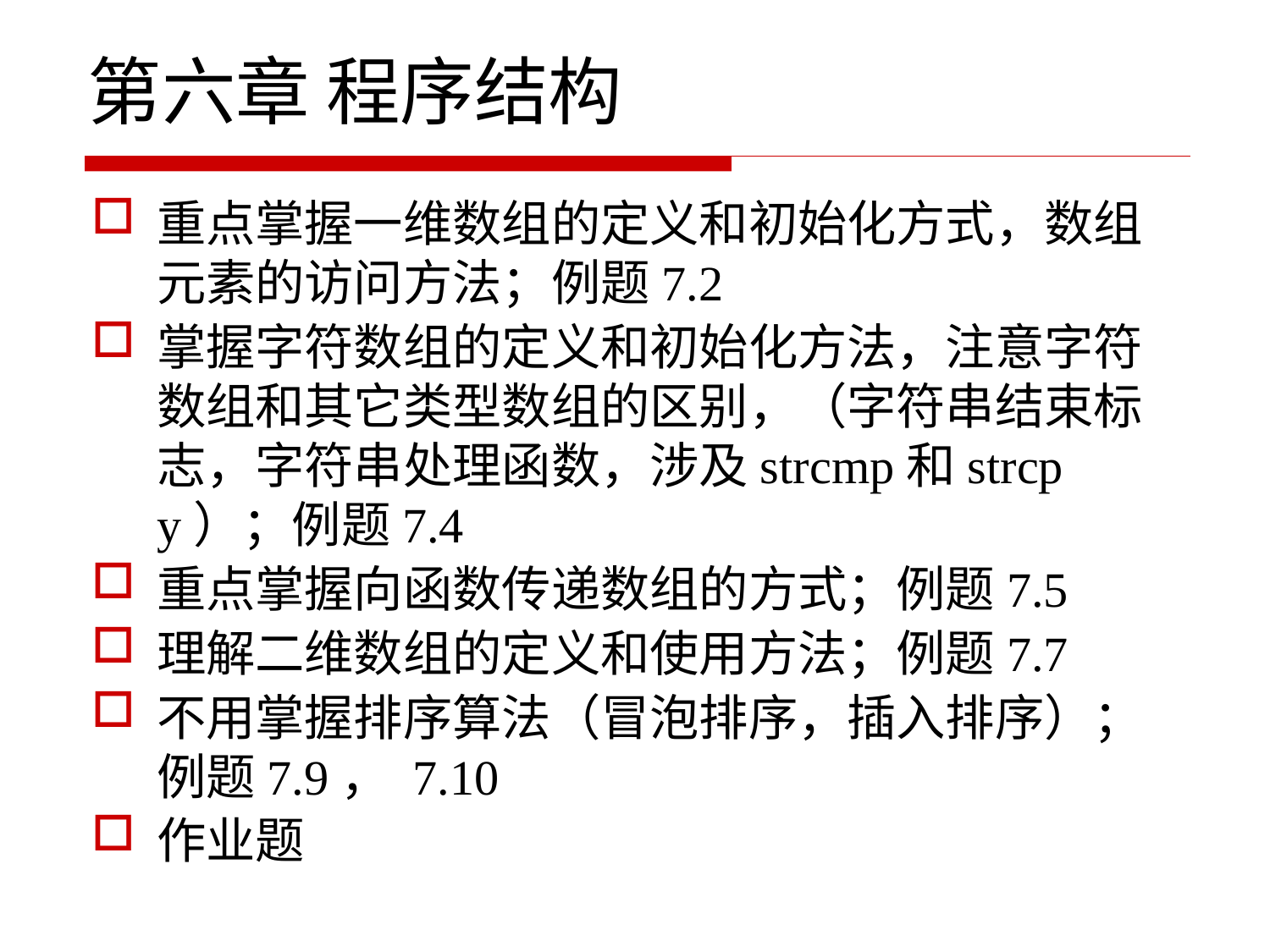

# 第六章 程序结构
重点掌握一维数组的定义和初始化方式，数组元素的访问方法；例题7.2
掌握字符数组的定义和初始化方法，注意字符数组和其它类型数组的区别，（字符串结束标志，字符串处理函数，涉及strcmp和strcpy）；例题7.4
重点掌握向函数传递数组的方式；例题7.5
理解二维数组的定义和使用方法；例题7.7
不用掌握排序算法（冒泡排序，插入排序）；例题7.9， 7.10
作业题